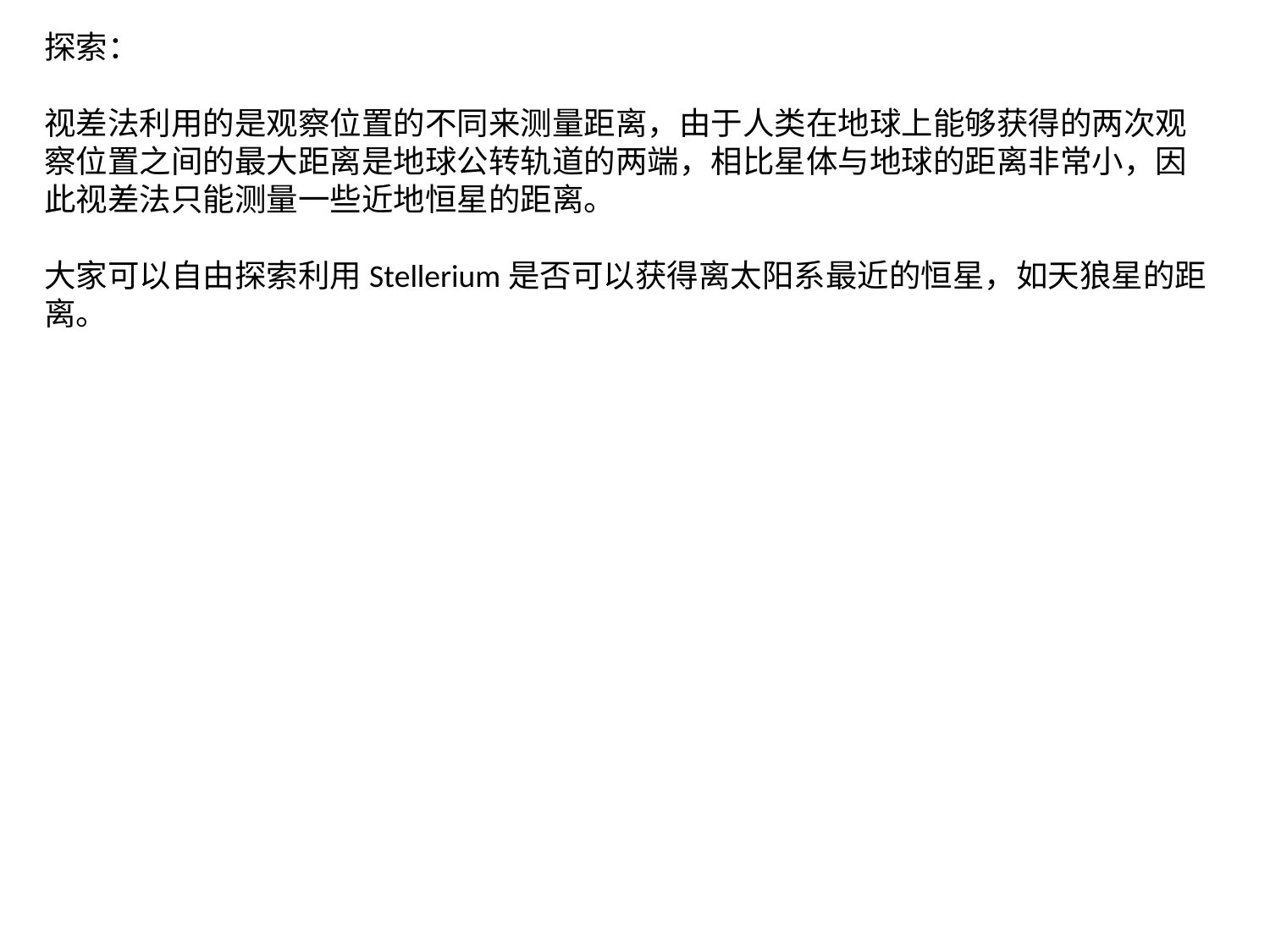

探索：

视差法利用的是观察位置的不同来测量距离，由于人类在地球上能够获得的两次观察位置之间的最大距离是地球公转轨道的两端，相比星体与地球的距离非常小，因此视差法只能测量一些近地恒星的距离。

大家可以自由探索利用Stellerium是否可以获得离太阳系最近的恒星，如天狼星的距离。